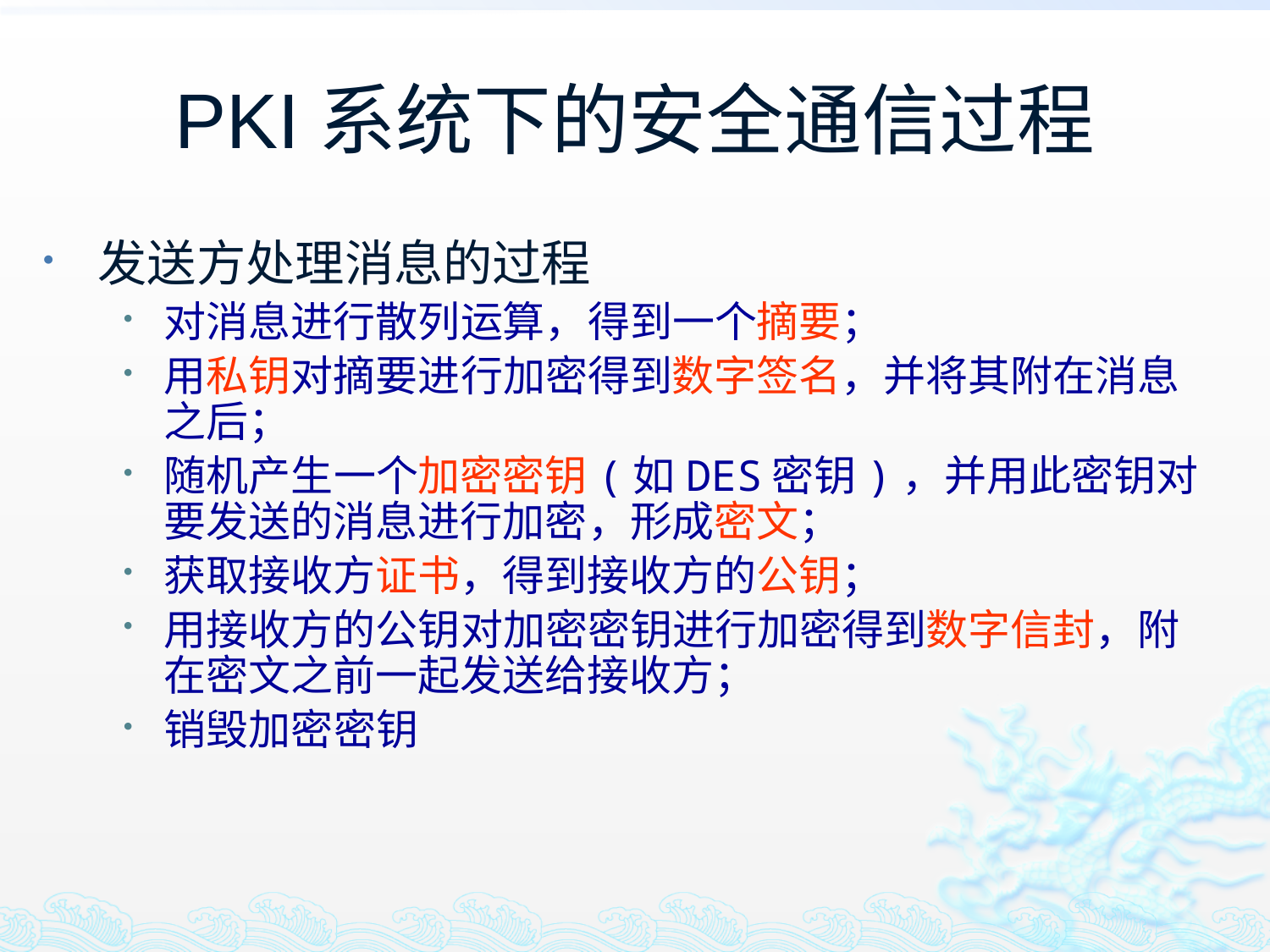

# PKI系统下的安全通信过程
发送方处理消息的过程
对消息进行散列运算，得到一个摘要；
用私钥对摘要进行加密得到数字签名，并将其附在消息之后；
随机产生一个加密密钥(如DES密钥)，并用此密钥对要发送的消息进行加密，形成密文；
获取接收方证书，得到接收方的公钥；
用接收方的公钥对加密密钥进行加密得到数字信封，附在密文之前一起发送给接收方；
销毁加密密钥